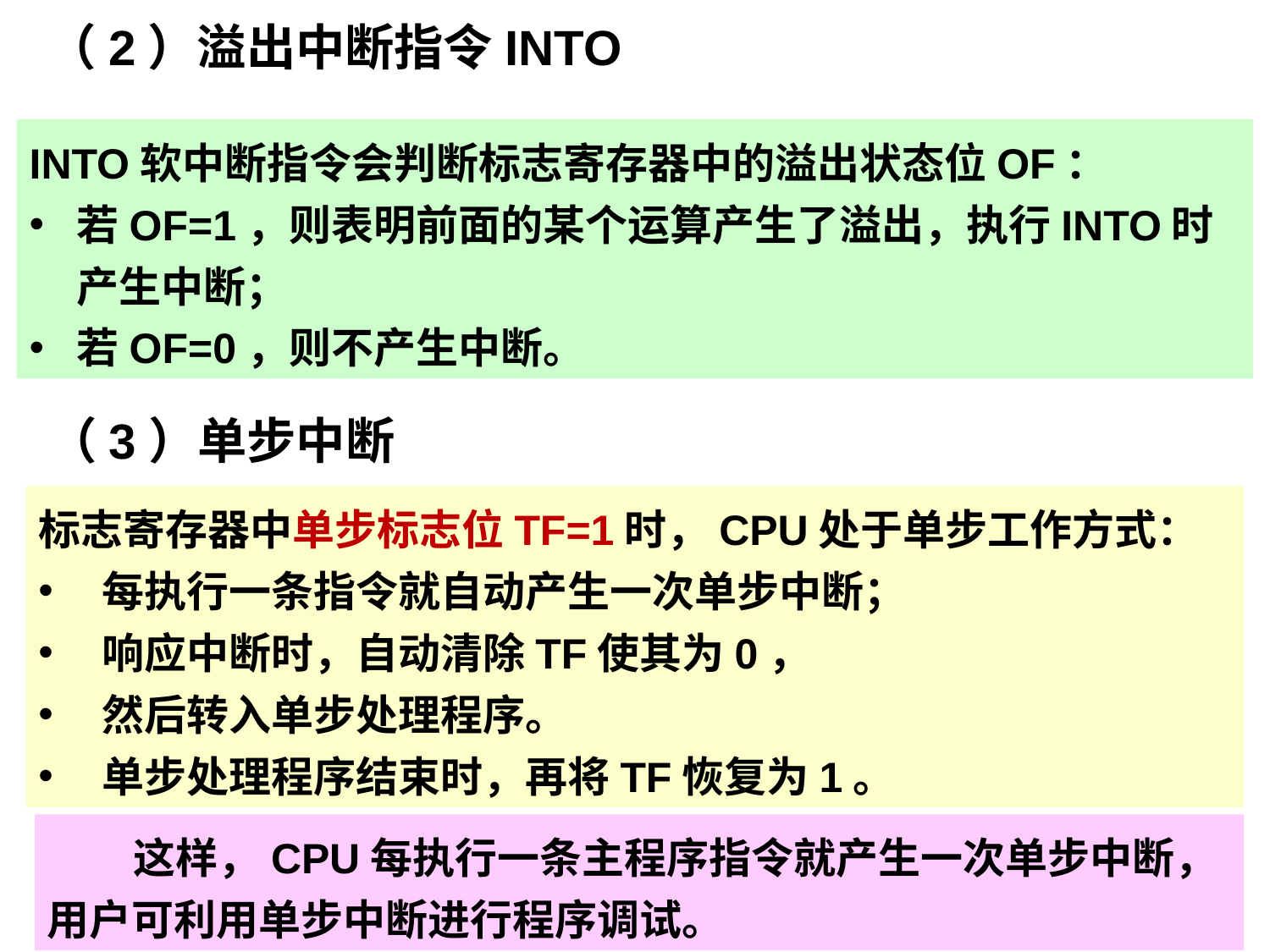

（2）溢出中断指令INTO
INTO软中断指令会判断标志寄存器中的溢出状态位OF：
若OF=1，则表明前面的某个运算产生了溢出，执行INTO时产生中断；
若OF=0，则不产生中断。
（3）单步中断
标志寄存器中单步标志位TF=1时，CPU处于单步工作方式：
每执行一条指令就自动产生一次单步中断；
响应中断时，自动清除TF使其为0，
然后转入单步处理程序。
单步处理程序结束时，再将TF恢复为1。
        这样，CPU每执行一条主程序指令就产生一次单步中断，用户可利用单步中断进行程序调试。
34